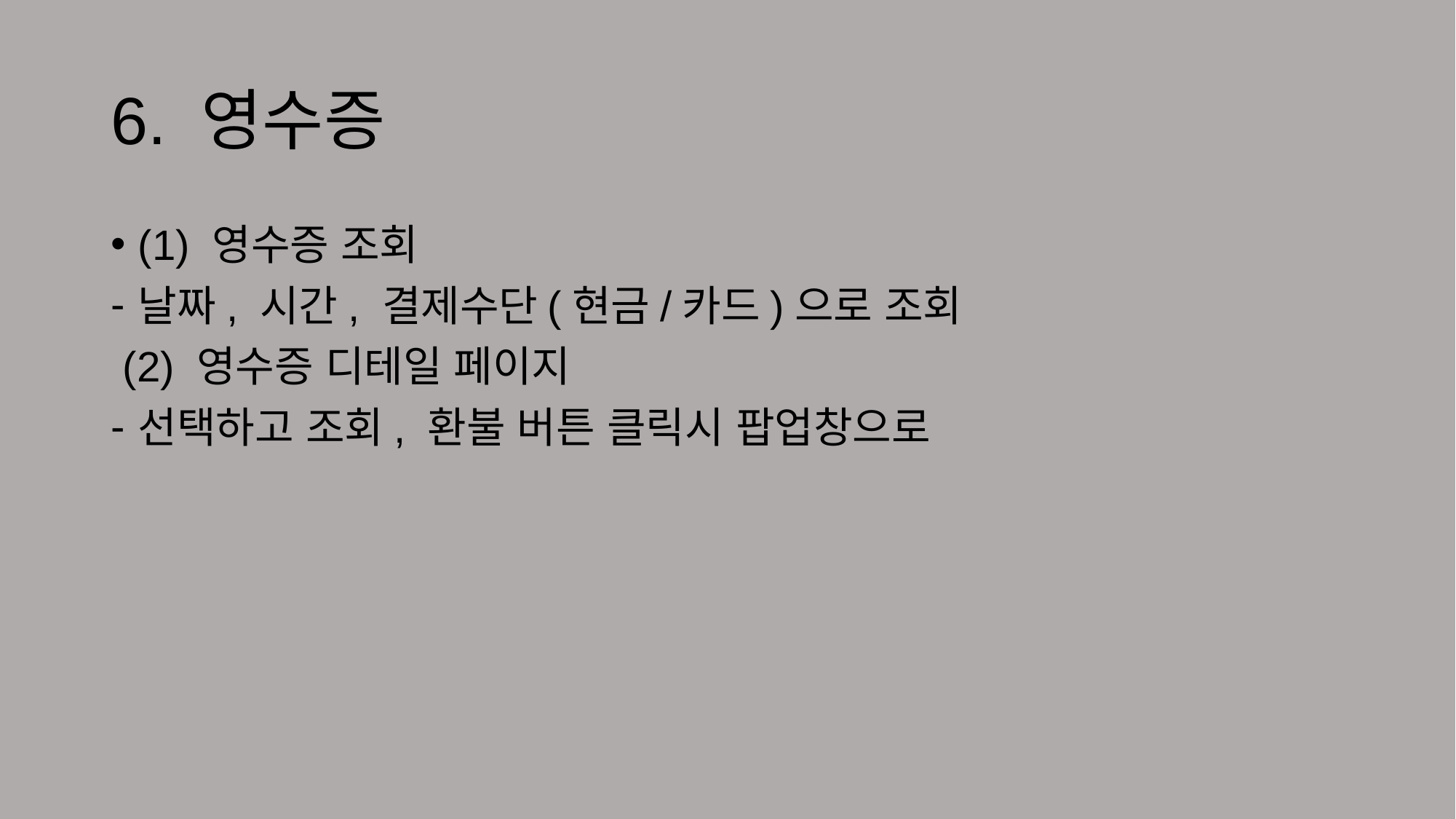

# 6. 영수증
(1) 영수증 조회
날짜, 시간, 결제수단(현금/카드)으로 조회
 (2) 영수증 디테일 페이지
선택하고 조회, 환불 버튼 클릭시 팝업창으로